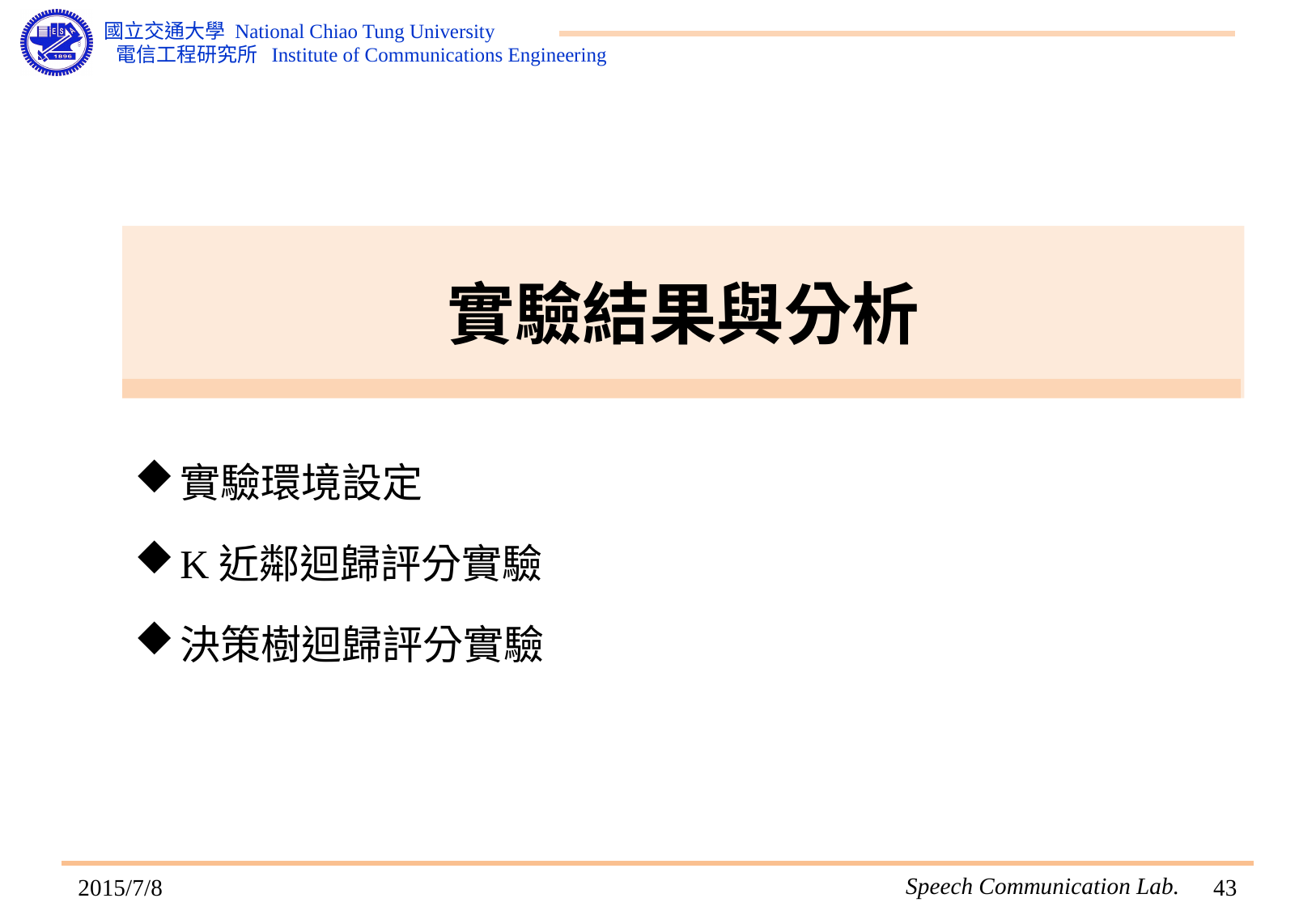

# 實驗結果與分析

實驗環境設定
K近鄰迴歸評分實驗
決策樹迴歸評分實驗
2015/7/8
43